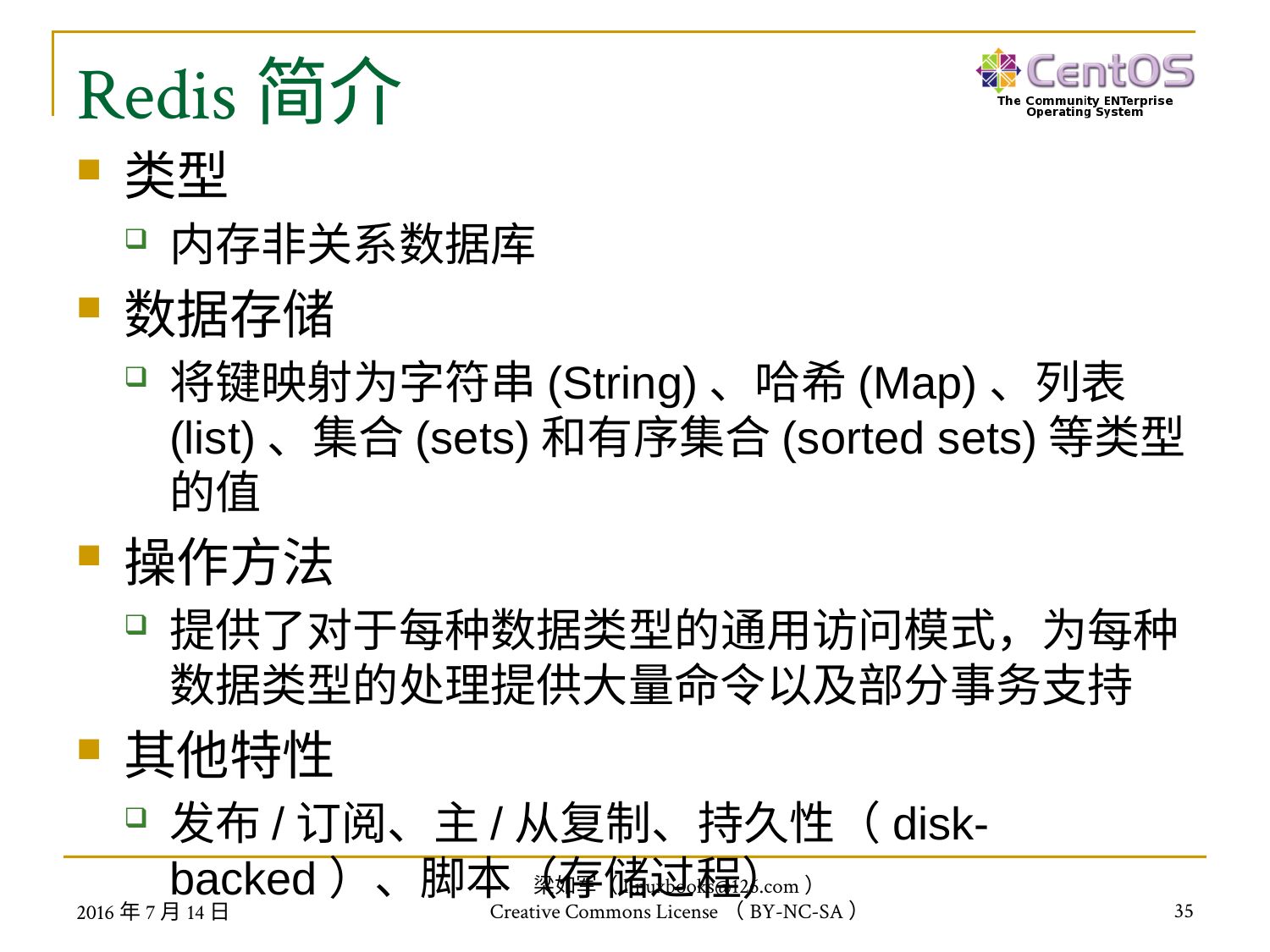

# Redis简介
类型
内存非关系数据库
数据存储
将键映射为字符串(String)、哈希(Map)、列表(list)、集合(sets)和有序集合(sorted sets)等类型的值
操作方法
提供了对于每种数据类型的通用访问模式，为每种数据类型的处理提供大量命令以及部分事务支持
其他特性
发布/订阅、主/从复制、持久性（disk-backed）、脚本（存储过程）
梁如军（linuxbooks@126.com）
Creative Commons License（BY-NC-SA）
2016年7月14日
35